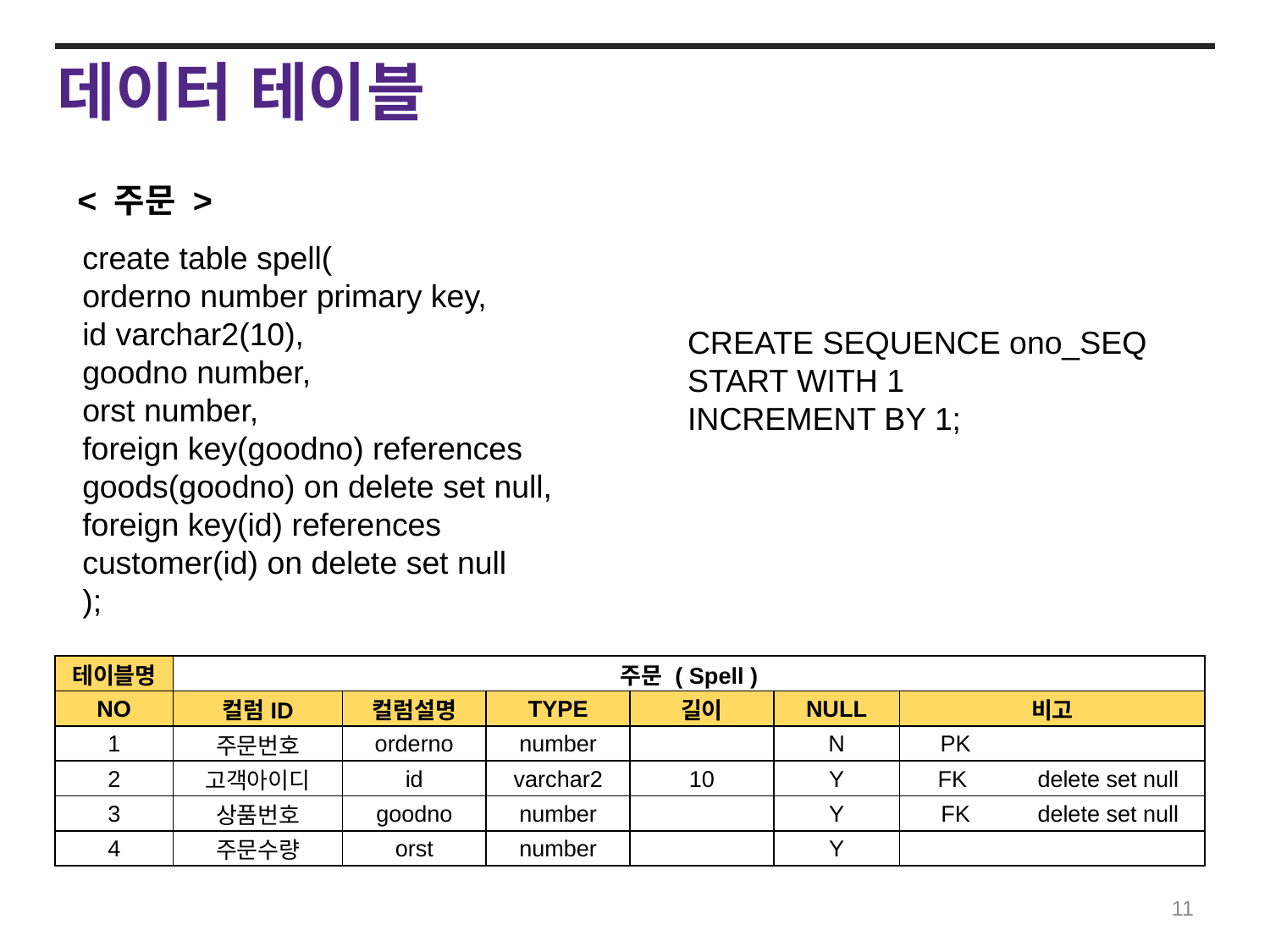

데이터 테이블
< 주문 >
create table spell(
orderno number primary key,
id varchar2(10),
goodno number,
orst number,
foreign key(goodno) references goods(goodno) on delete set null,
foreign key(id) references customer(id) on delete set null
);
);
CREATE SEQUENCE ono_SEQ
START WITH 1
INCREMENT BY 1;
| 테이블명 | 주문 ( Spell ) |  |  |  |  |  |  |
| --- | --- | --- | --- | --- | --- | --- | --- |
| NO | 컬럼ID | 컬럼설명 | TYPE | 길이 | NULL | 비고 |  |
| 1 | 주문번호 | orderno | number |  | N | PK |  |
| 2 | 고객아이디 | id | varchar2 | 10 | Y | FK | delete set null |
| 3 | 상품번호 | goodno | number |  | Y | FK | delete set null |
| 4 | 주문수량 | orst | number |  | Y |  |  |
11